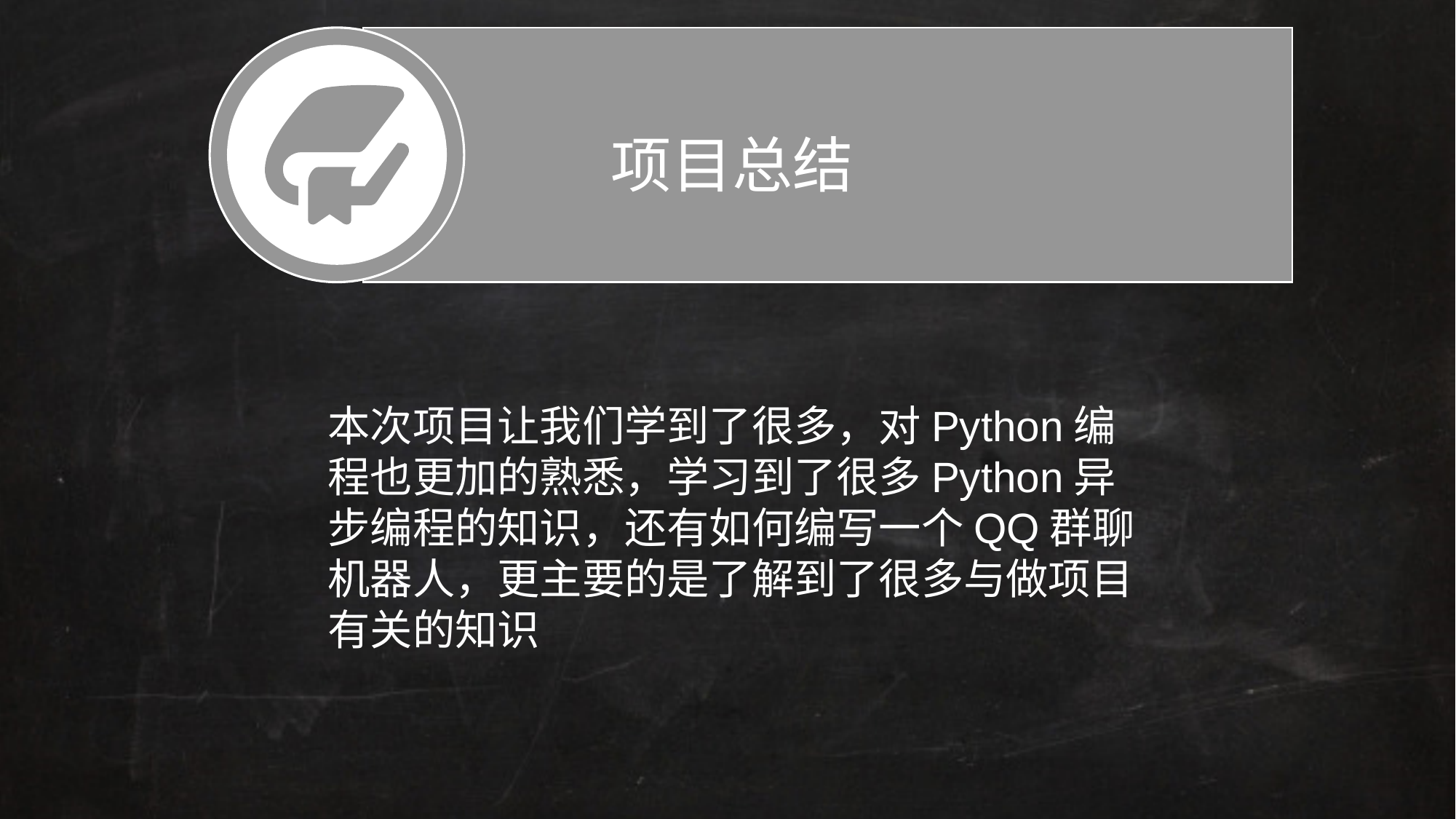

项目总结
本次项目让我们学到了很多，对Python编程也更加的熟悉，学习到了很多Python异步编程的知识，还有如何编写一个QQ群聊机器人，更主要的是了解到了很多与做项目有关的知识